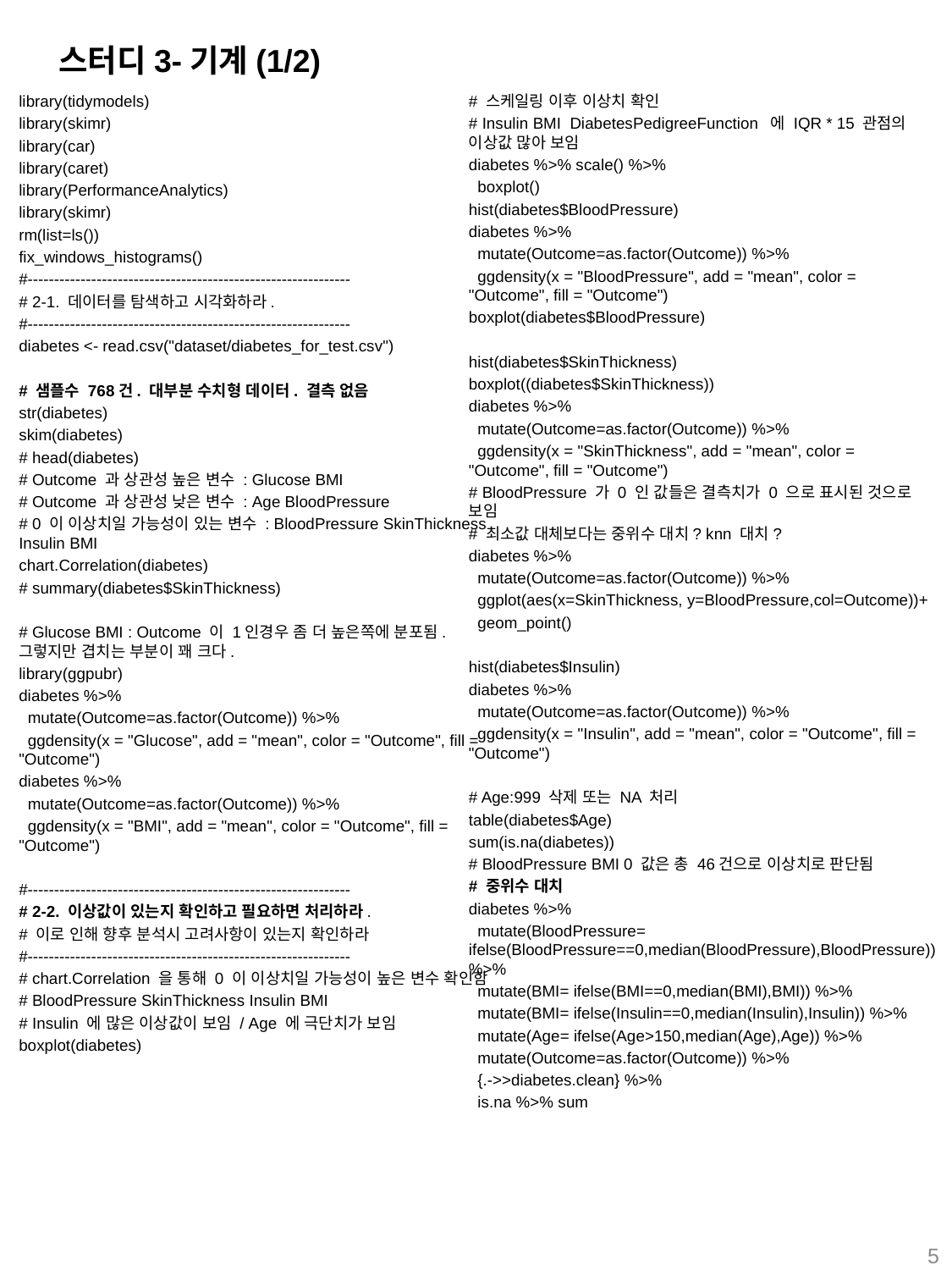

# 스터디3-기계(1/2)
library(tidymodels)
library(skimr)
library(car)
library(caret)
library(PerformanceAnalytics)
library(skimr)
rm(list=ls())
fix_windows_histograms()
#-------------------------------------------------------------
# 2-1. 데이터를 탐색하고 시각화하라.
#-------------------------------------------------------------
diabetes <- read.csv("dataset/diabetes_for_test.csv")

# 샘플수 768건. 대부분 수치형 데이터. 결측 없음
str(diabetes)
skim(diabetes)
# head(diabetes)
# Outcome 과 상관성 높은 변수 : Glucose BMI
# Outcome 과 상관성 낮은 변수 : Age BloodPressure
# 0 이 이상치일 가능성이 있는 변수 : BloodPressure SkinThickness Insulin BMI
chart.Correlation(diabetes)
# summary(diabetes$SkinThickness)

# Glucose BMI : Outcome 이 1인경우 좀 더 높은쪽에 분포됨. 그렇지만 겹치는 부분이 꽤 크다.
library(ggpubr)
diabetes %>%
  mutate(Outcome=as.factor(Outcome)) %>%
  ggdensity(x = "Glucose", add = "mean", color = "Outcome", fill = "Outcome")
diabetes %>%
  mutate(Outcome=as.factor(Outcome)) %>%
  ggdensity(x = "BMI", add = "mean", color = "Outcome", fill = "Outcome")

#-------------------------------------------------------------
# 2-2. 이상값이 있는지 확인하고 필요하면 처리하라.
# 이로 인해 향후 분석시 고려사항이 있는지 확인하라
#-------------------------------------------------------------
# chart.Correlation 을 통해 0 이 이상치일 가능성이 높은 변수 확인함
# BloodPressure SkinThickness Insulin BMI
# Insulin 에 많은 이상값이 보임 / Age 에 극단치가 보임
boxplot(diabetes)
# 스케일링 이후 이상치 확인
# Insulin BMI  DiabetesPedigreeFunction  에 IQR * 15 관점의 이상값 많아 보임
diabetes %>% scale() %>%
  boxplot()
hist(diabetes$BloodPressure)
diabetes %>%
  mutate(Outcome=as.factor(Outcome)) %>%
  ggdensity(x = "BloodPressure", add = "mean", color = "Outcome", fill = "Outcome")
boxplot(diabetes$BloodPressure)

hist(diabetes$SkinThickness)
boxplot((diabetes$SkinThickness))
diabetes %>%
  mutate(Outcome=as.factor(Outcome)) %>%
  ggdensity(x = "SkinThickness", add = "mean", color = "Outcome", fill = "Outcome")
# BloodPressure 가 0 인 값들은 결측치가 0 으로 표시된 것으로 보임
# 최소값 대체보다는 중위수 대치? knn 대치?
diabetes %>%
  mutate(Outcome=as.factor(Outcome)) %>%
  ggplot(aes(x=SkinThickness, y=BloodPressure,col=Outcome))+
  geom_point()

hist(diabetes$Insulin)
diabetes %>%
  mutate(Outcome=as.factor(Outcome)) %>%
  ggdensity(x = "Insulin", add = "mean", color = "Outcome", fill = "Outcome")

# Age:999 삭제 또는 NA 처리
table(diabetes$Age)
sum(is.na(diabetes))
# BloodPressure BMI 0 값은 총 46건으로 이상치로 판단됨
# 중위수 대치
diabetes %>%
  mutate(BloodPressure= ifelse(BloodPressure==0,median(BloodPressure),BloodPressure)) %>%
  mutate(BMI= ifelse(BMI==0,median(BMI),BMI)) %>%
  mutate(BMI= ifelse(Insulin==0,median(Insulin),Insulin)) %>%
  mutate(Age= ifelse(Age>150,median(Age),Age)) %>%
  mutate(Outcome=as.factor(Outcome)) %>%
  {.->>diabetes.clean} %>%
  is.na %>% sum
5